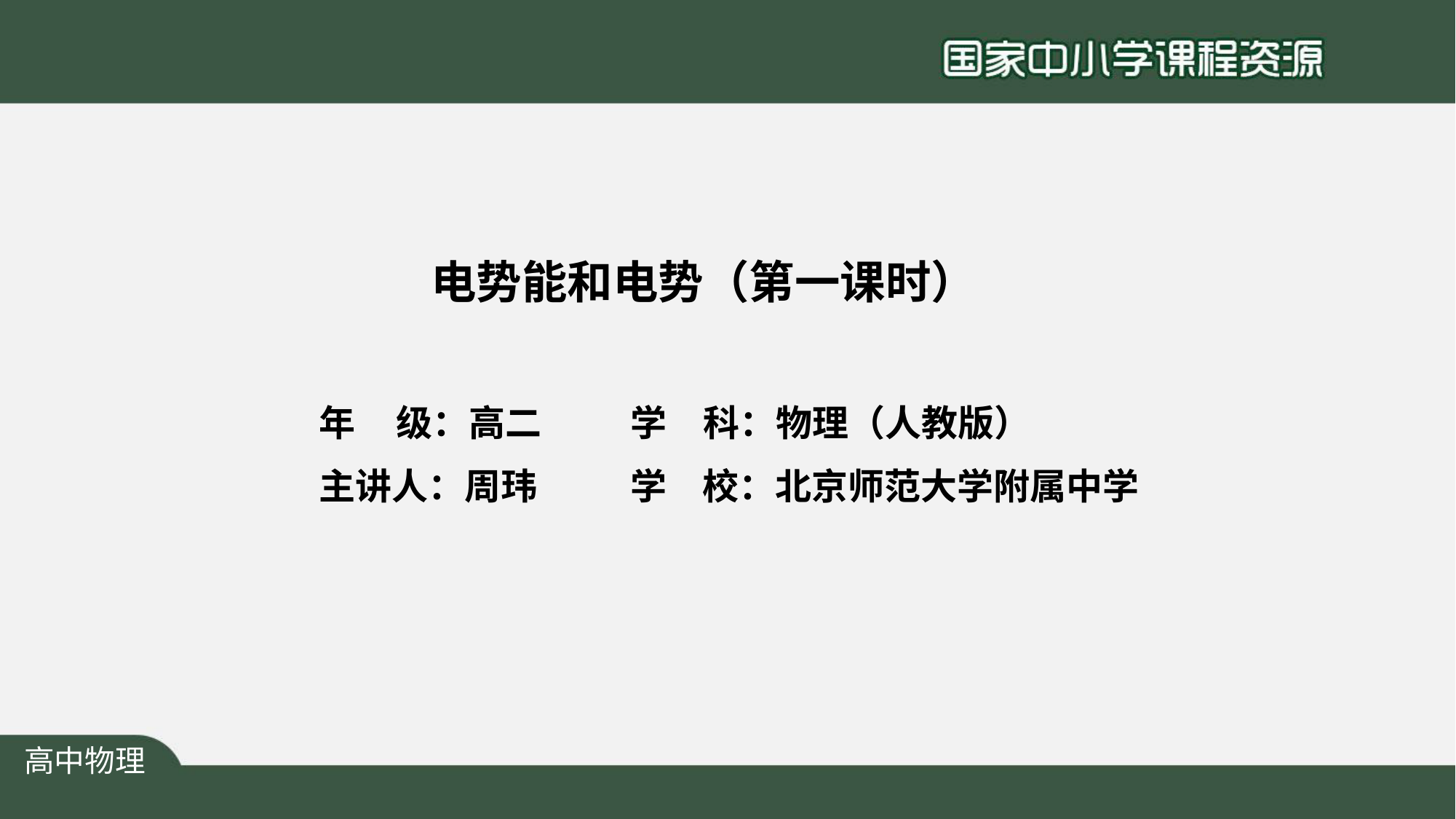

# 电势能和电势（第一课时）
| 年 级：高二 | 学 | 科：物理（人教版） |
| --- | --- | --- |
| 主讲人：周玮 | 学 | 校：北京师范大学附属中学 |
高中物理